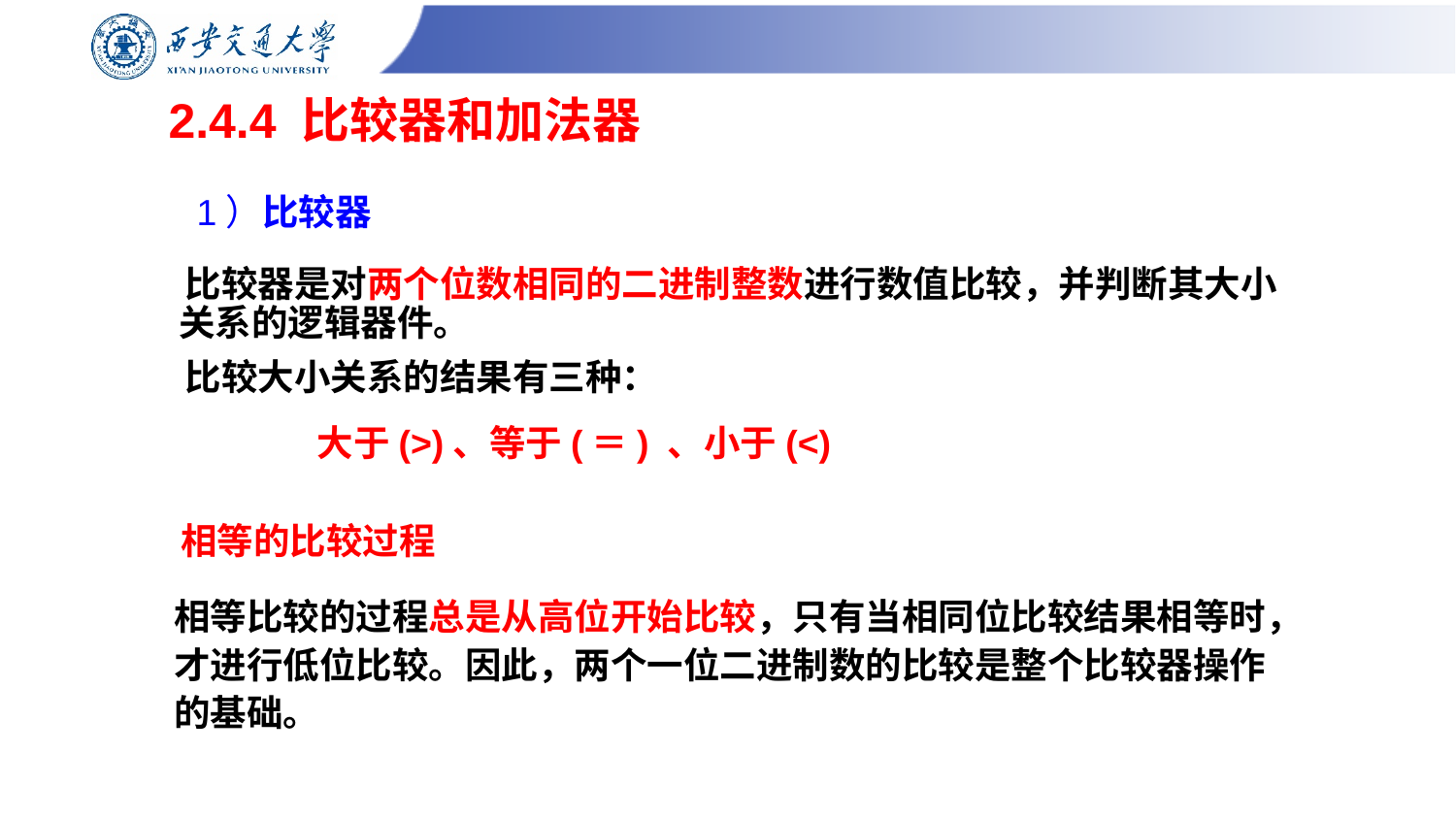

# 2.4.4 比较器和加法器
1）比较器
   比较器是对两个位数相同的二进制整数进行数值比较，并判断其大小关系的逻辑器件。
   比较大小关系的结果有三种：
                   大于(>)、等于(＝) 、小于(<)
相等的比较过程
相等比较的过程总是从高位开始比较，只有当相同位比较结果相等时，才进行低位比较。因此，两个一位二进制数的比较是整个比较器操作的基础。